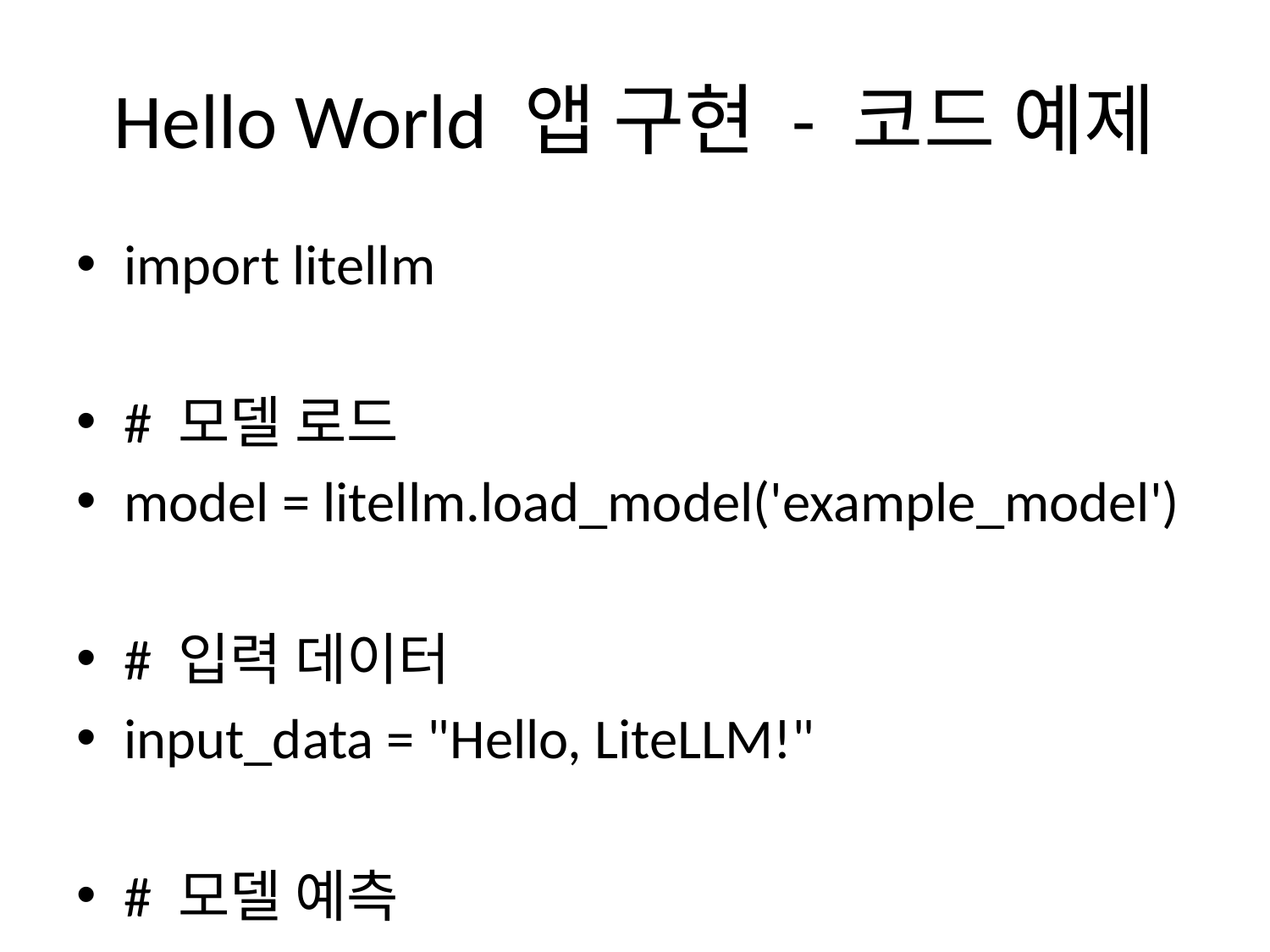

# Hello World 앱 구현 - 코드 예제
import litellm

# 모델 로드
model = litellm.load_model('example_model')

# 입력 데이터
input_data = "Hello, LiteLLM!"

# 모델 예측
output = model.predict(input_data)

print(output)